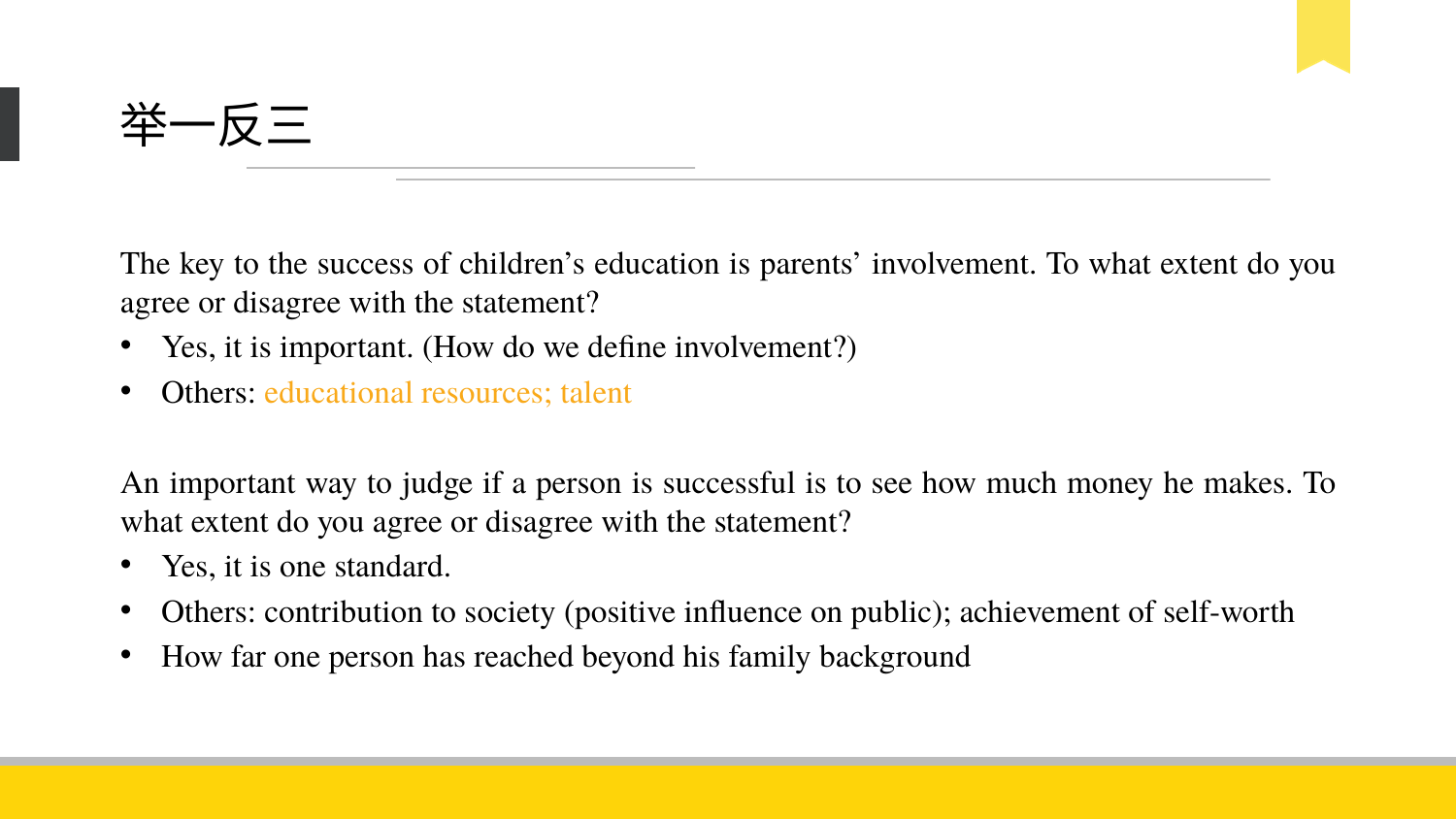

# 举一反三

The key to the success of children’s education is parents’ involvement. To what extent do you agree or disagree with the statement?
Yes, it is important. (How do we define involvement?)
Others: educational resources; talent

An important way to judge if a person is successful is to see how much money he makes. To what extent do you agree or disagree with the statement?
Yes, it is one standard.
Others: contribution to society (positive influence on public); achievement of self-worth
How far one person has reached beyond his family background